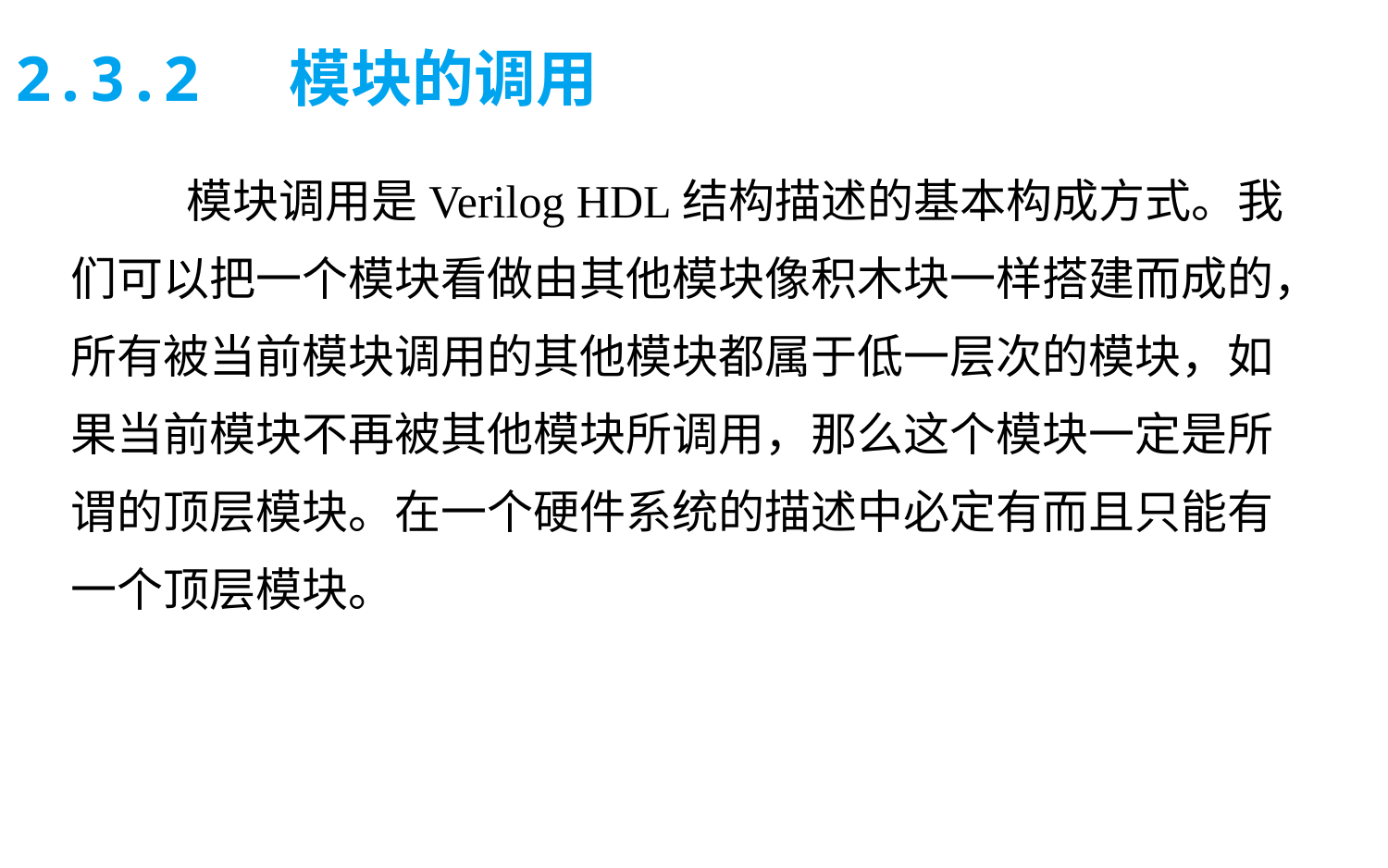

2.3.2  模块的调用
# 模块调用是Verilog HDL结构描述的基本构成方式。我们可以把一个模块看做由其他模块像积木块一样搭建而成的，所有被当前模块调用的其他模块都属于低一层次的模块，如果当前模块不再被其他模块所调用，那么这个模块一定是所谓的顶层模块。在一个硬件系统的描述中必定有而且只能有一个顶层模块。